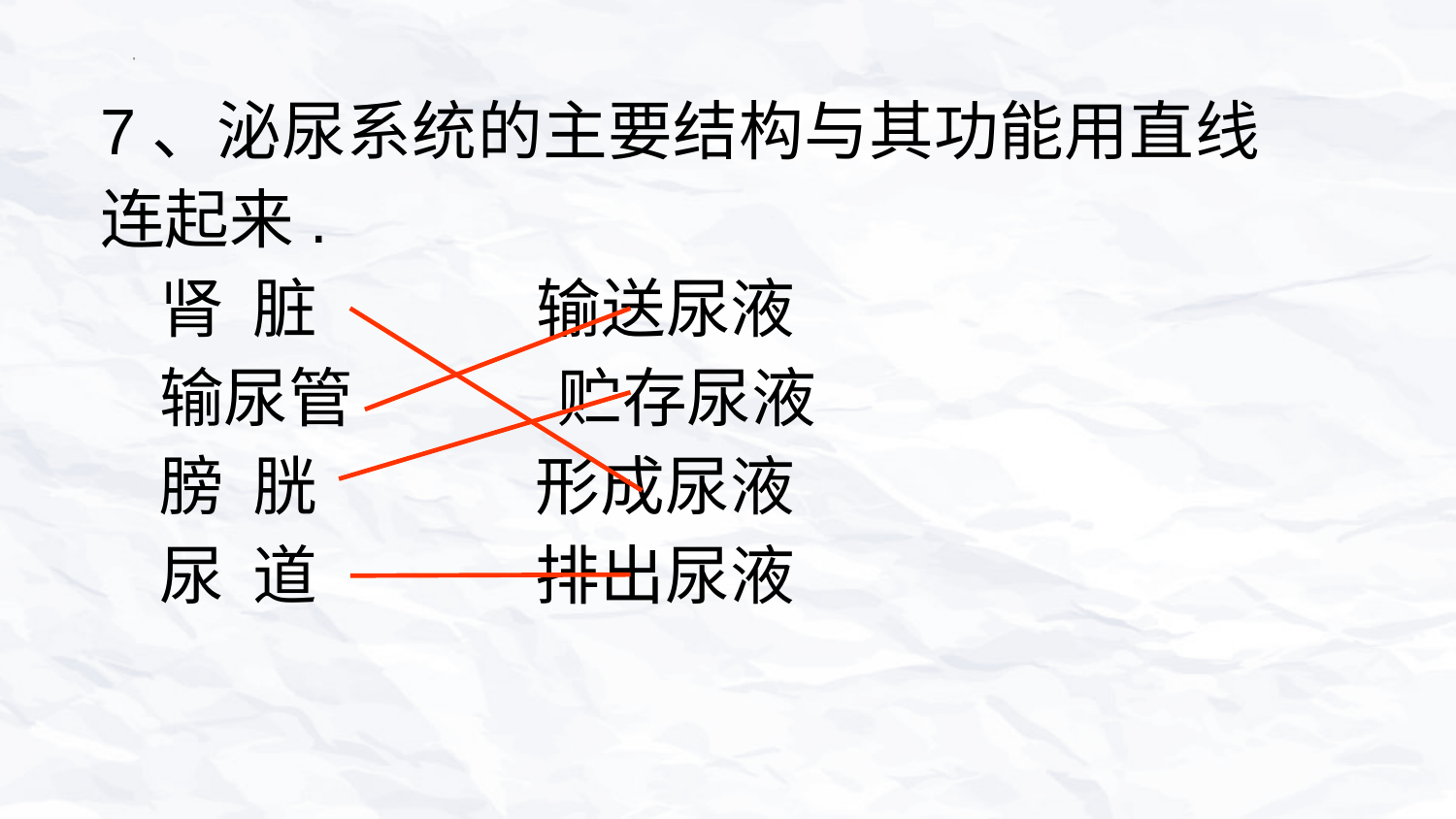

7、泌尿系统的主要结构与其功能用直线连起来.
   肾  脏               输送尿液
   输尿管              贮存尿液
   膀  胱               形成尿液
   尿  道               排出尿液